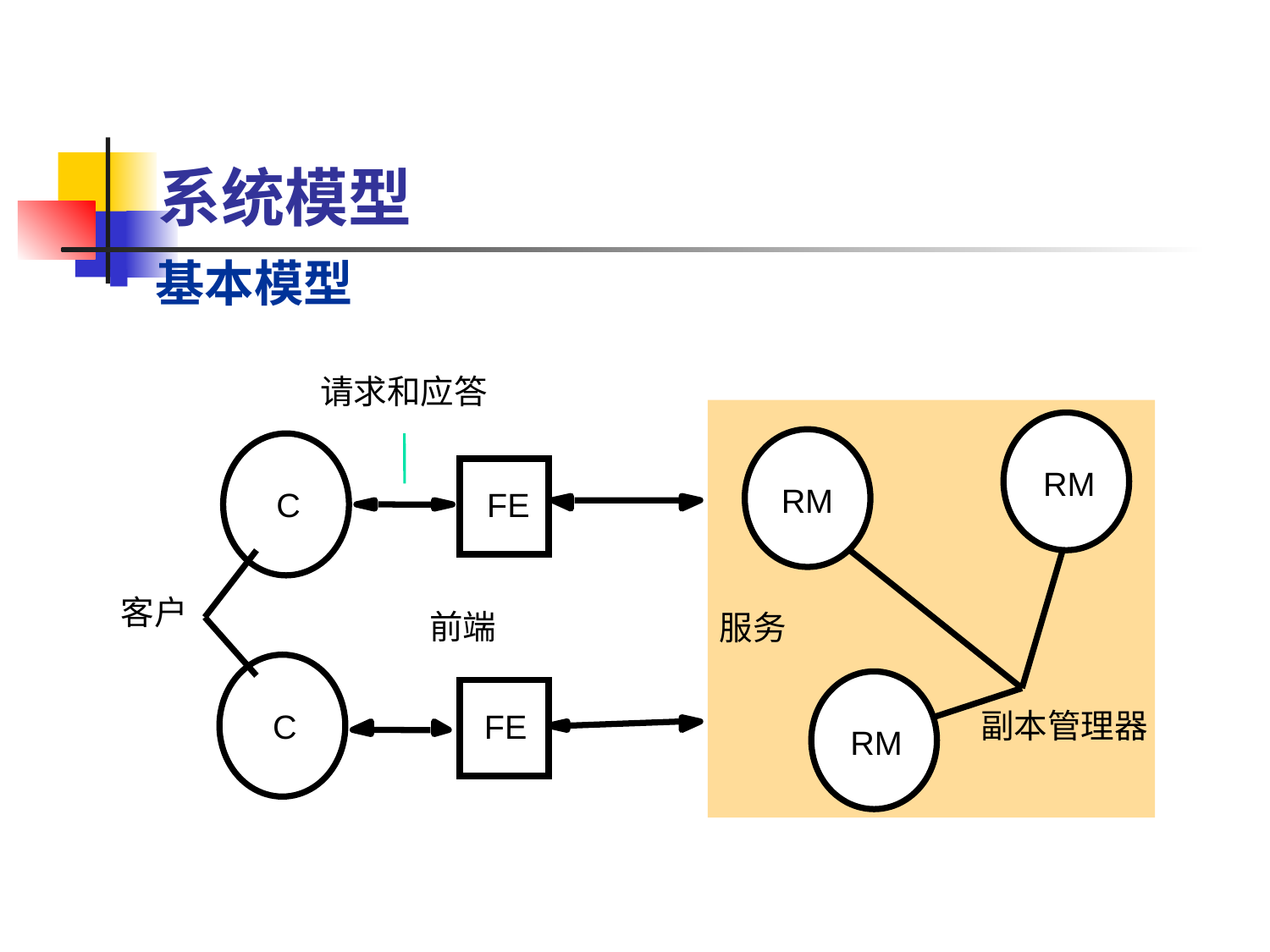

# 系统模型
基本模型
请求和应答

RM
RM
C
FE

客户
前端
服务

副本管理器
C
FE

RM